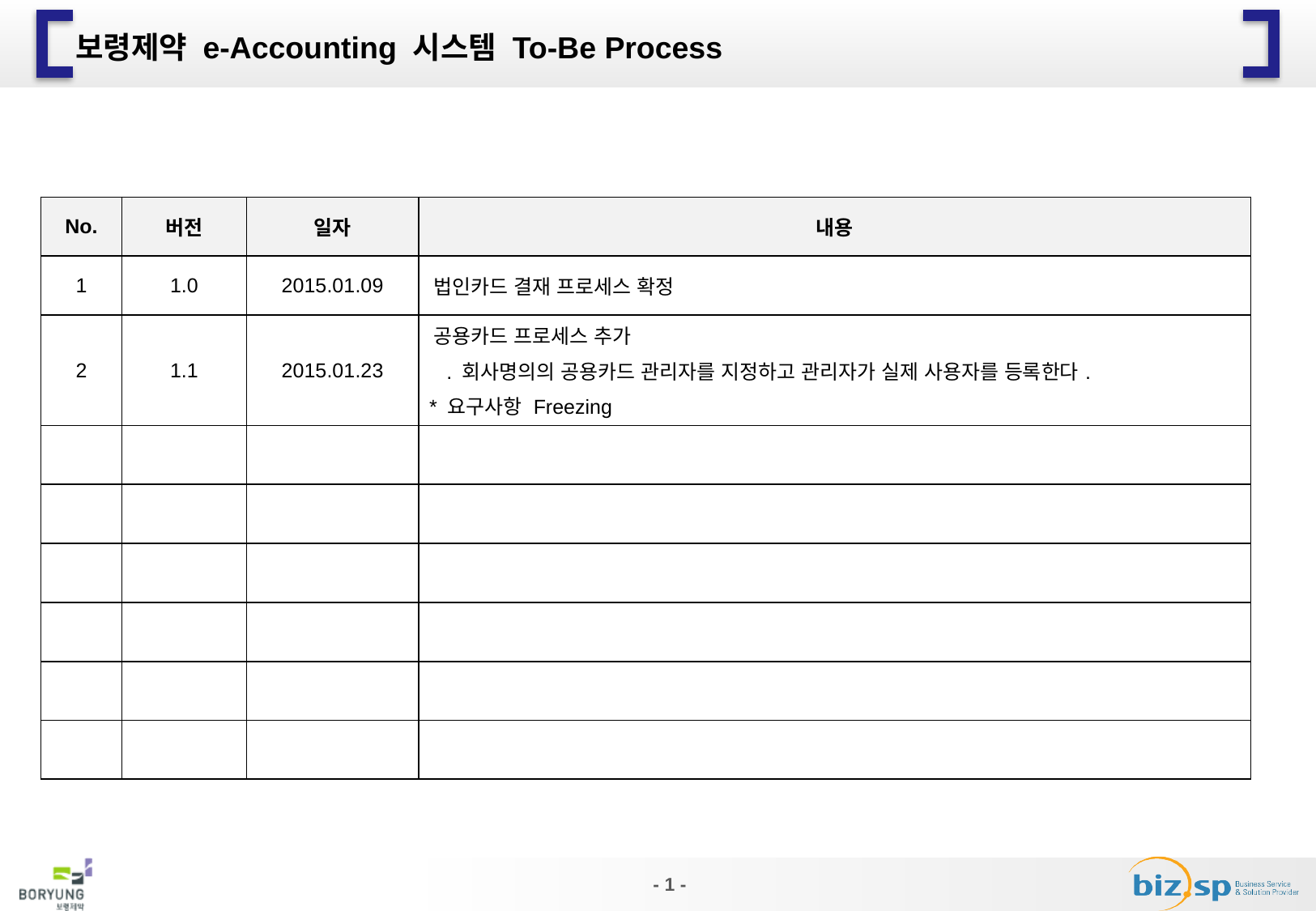

보령제약 e-Accounting 시스템 To-Be Process
| No. | 버전 | 일자 | 내용 |
| --- | --- | --- | --- |
| 1 | 1.0 | 2015.01.09 | 법인카드 결재 프로세스 확정 |
| 2 | 1.1 | 2015.01.23 | 공용카드 프로세스 추가 . 회사명의의 공용카드 관리자를 지정하고 관리자가 실제 사용자를 등록한다. \* 요구사항 Freezing |
|  |  |  |  |
|  |  |  |  |
|  |  |  |  |
|  |  |  |  |
|  |  |  |  |
|  |  |  |  |